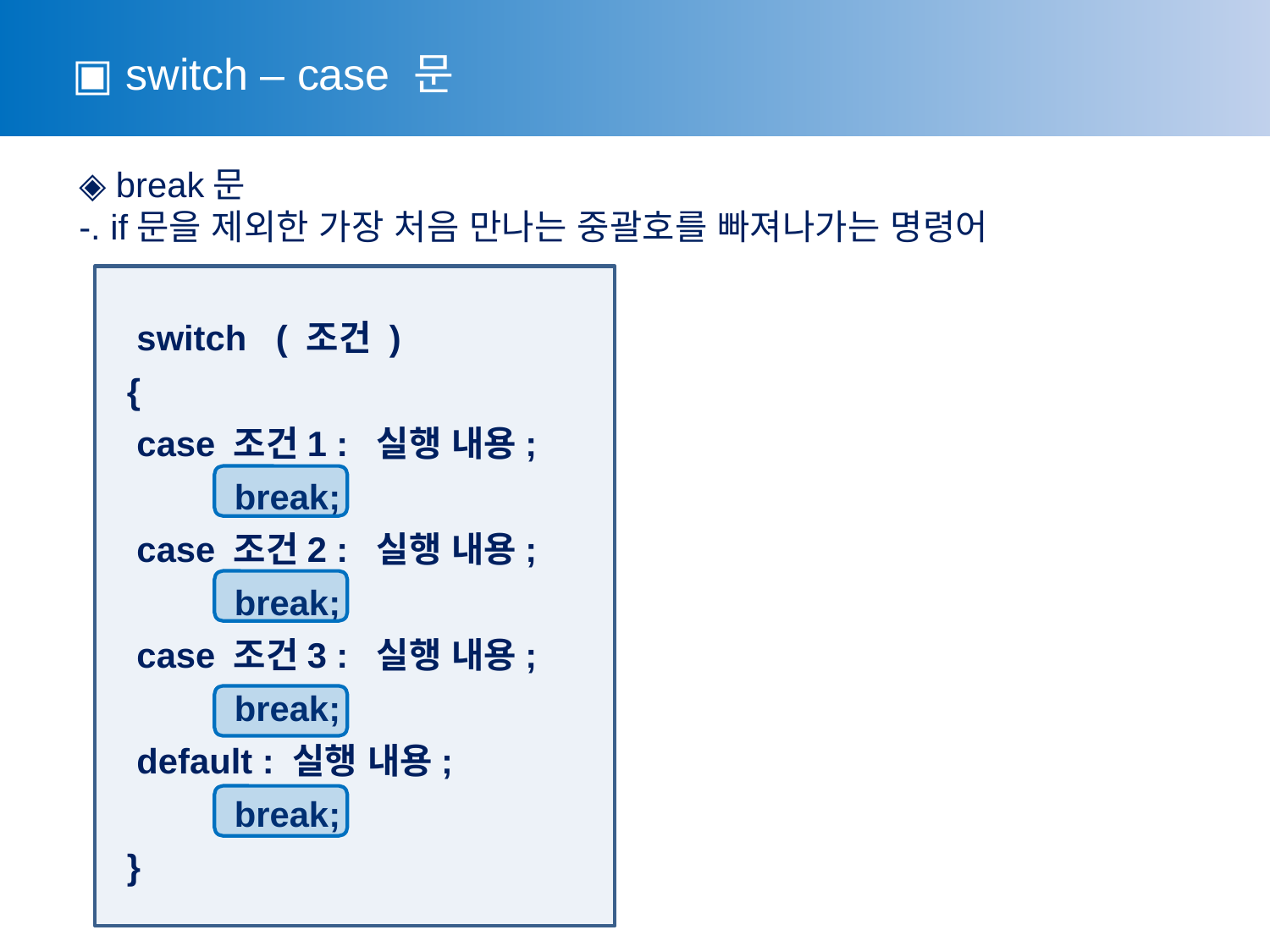

▣ switch – case 문
 ◈ break문
 -. if문을 제외한 가장 처음 만나는 중괄호를 빠져나가는 명령어
   switch   ( 조건 )
  {
   case 조건1 :  실행 내용;
	break;
   case 조건2 :  실행 내용;
	break;
   case 조건3 :  실행 내용;
	break;
   default : 실행 내용;
	break;
  }